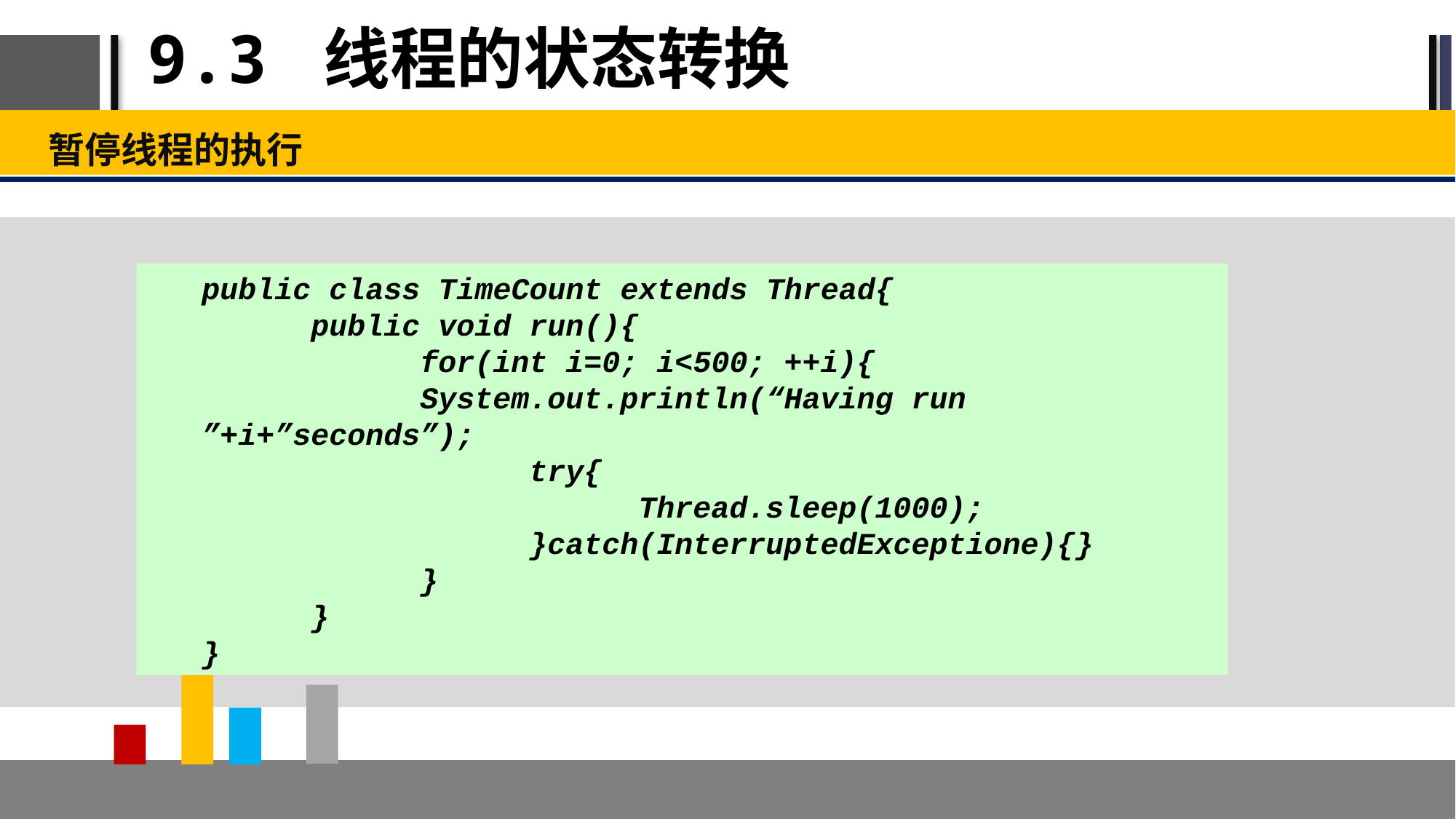

# 9.3 线程的状态转换

暂停线程的执行

public class TimeCount extends Thread{
	public void run(){
		for(int i=0; i<500; ++i){					System.out.println(“Having run ”+i+”seconds”);
			try{
				Thread.sleep(1000);
			}catch(InterruptedExceptione){}
		}
	}
}